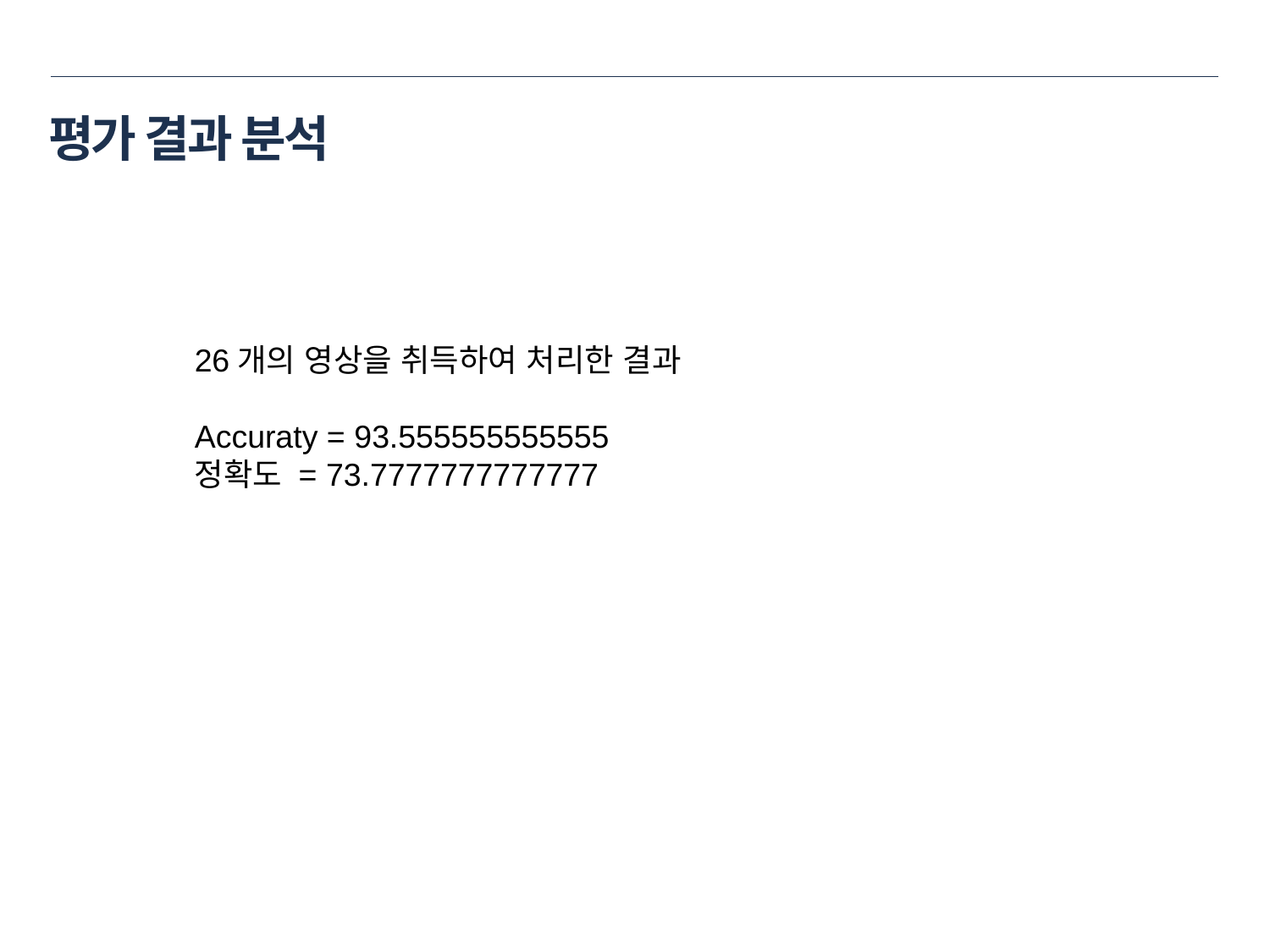

# 평가 결과 분석

26개의 영상을 취득하여 처리한 결과

Accuraty = 93.555555555555
정확도 = 73.7777777777777